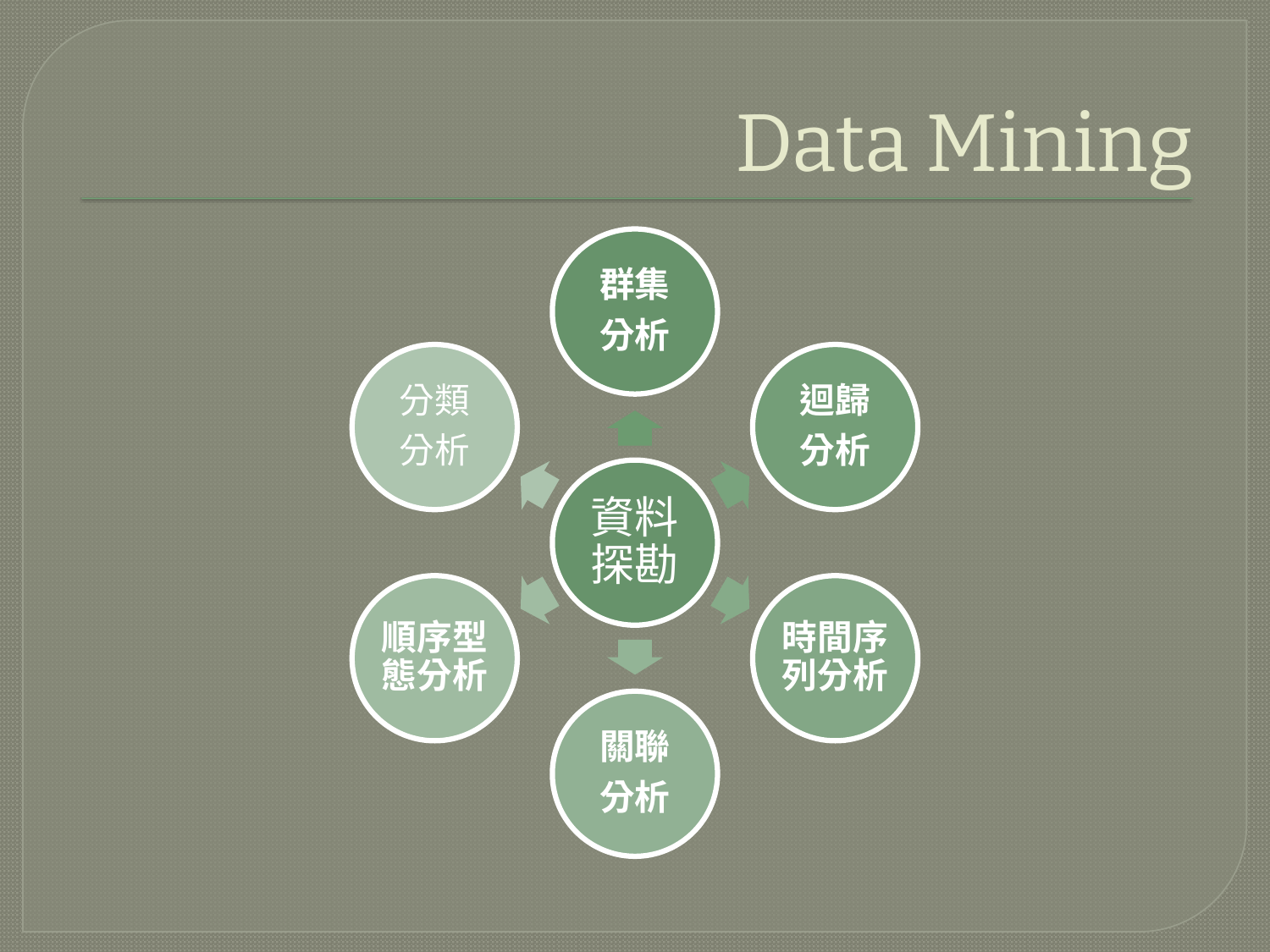

# Data Mining
資料探勘

群集
分析

迴歸
分析

時間序列分析

關聯
分析

順序型態分析

分類
分析